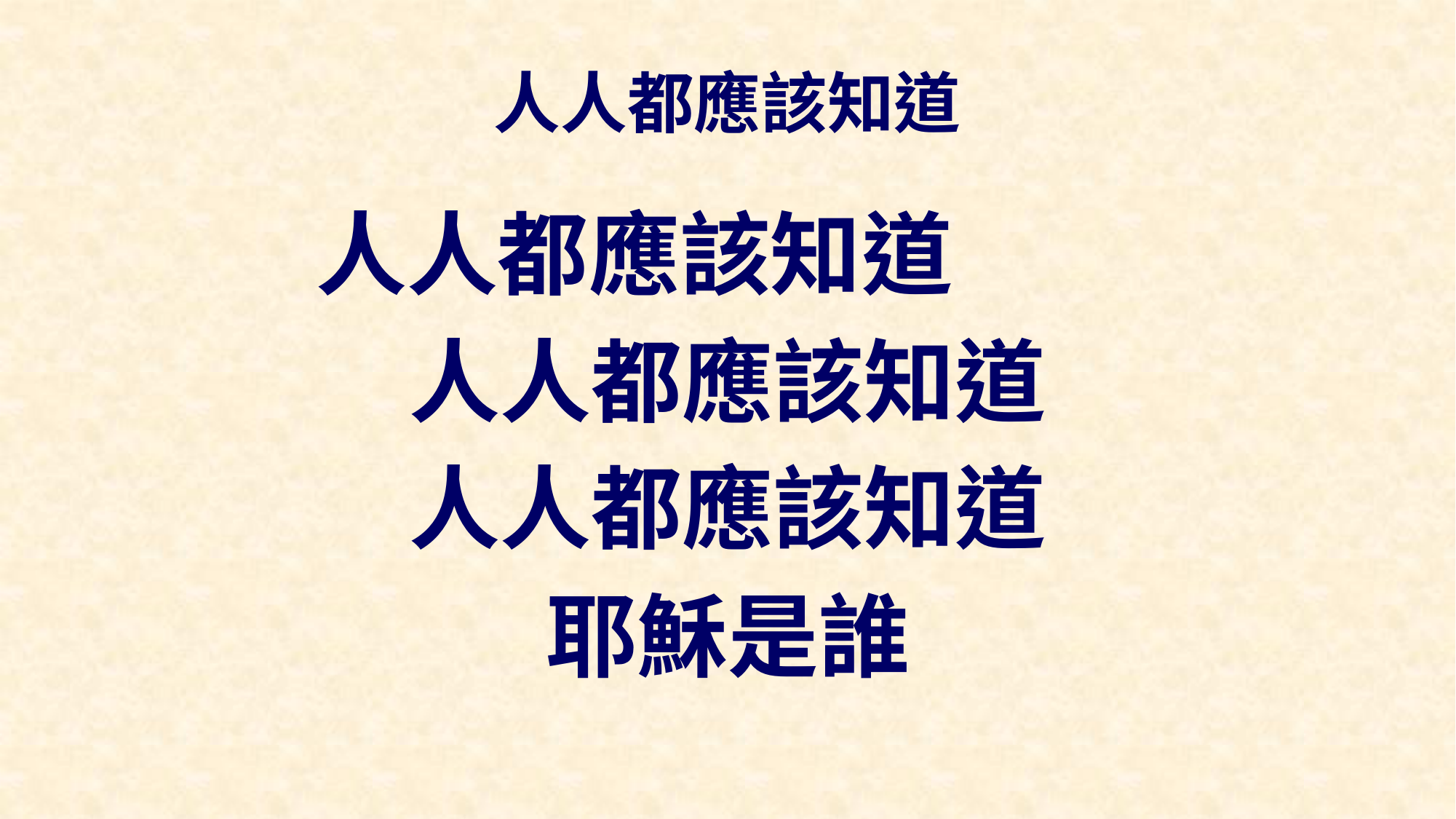

# 人人都應該知道
人人都應該知道
人人都應該知道
人人都應該知道
耶穌是誰